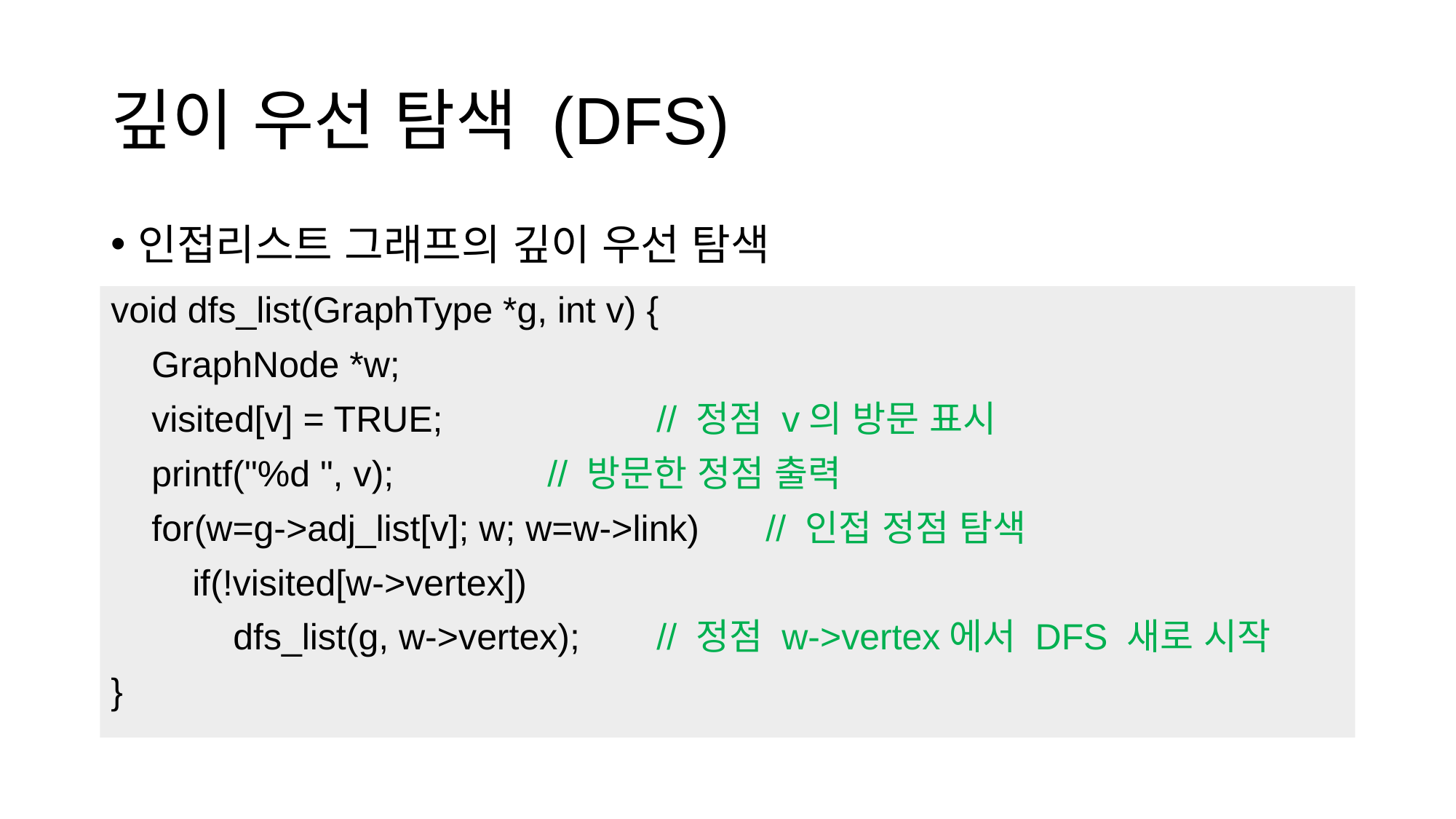

# 깊이 우선 탐색 (DFS)
인접리스트 그래프의 깊이 우선 탐색
void dfs_list(GraphType *g, int v) {
    GraphNode *w;
    visited[v] = TRUE;   		// 정점 v의 방문 표시
    printf("%d ", v);   		// 방문한 정점 출력
    for(w=g->adj_list[v]; w; w=w->link)	// 인접 정점 탐색
        if(!visited[w->vertex])
            dfs_list(g, w->vertex); 	// 정점 w->vertex에서 DFS 새로 시작
}